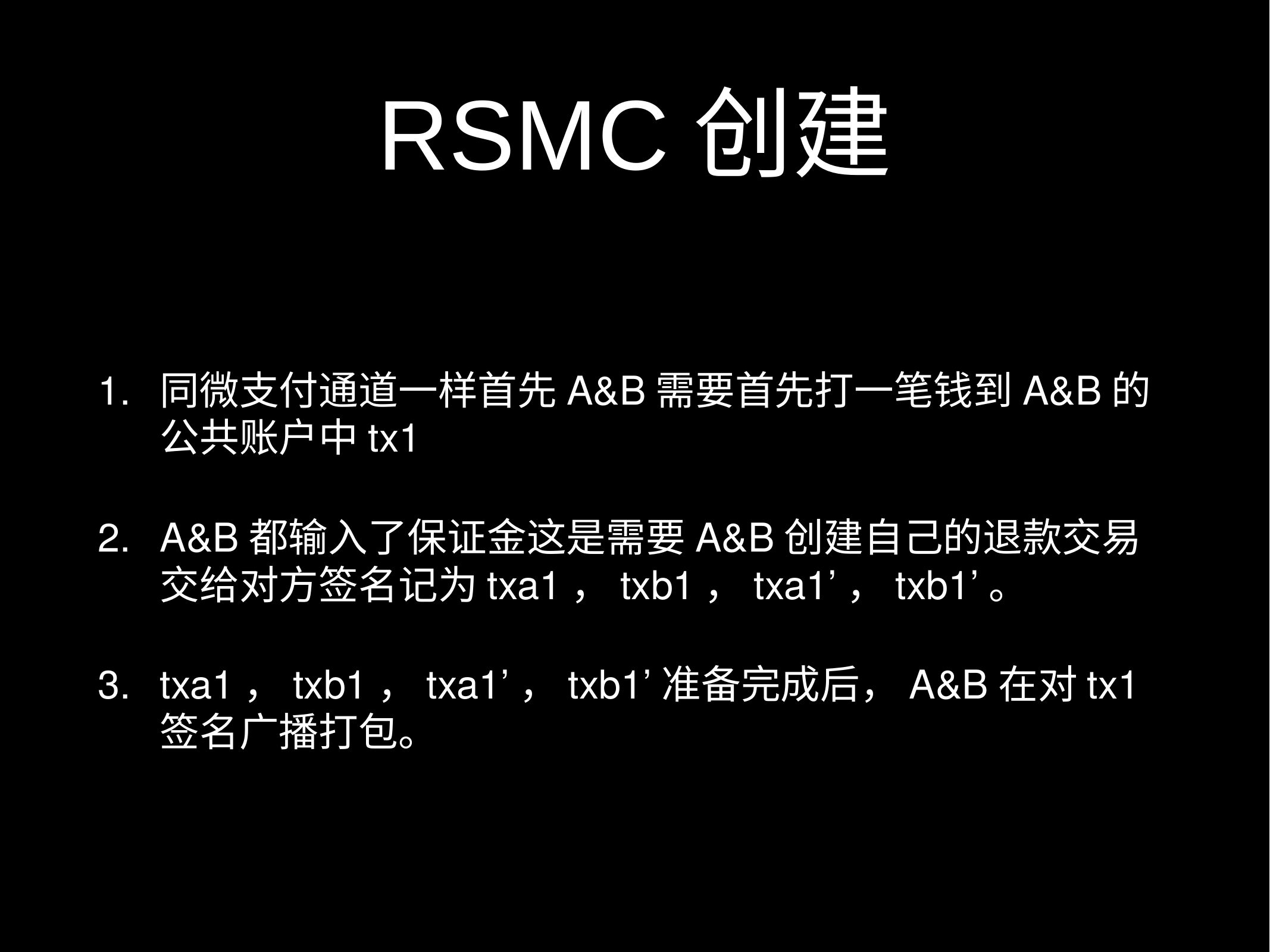

# RSMC创建
同微支付通道一样首先A&B需要首先打一笔钱到A&B的公共账户中tx1
A&B都输入了保证金这是需要A&B创建自己的退款交易交给对方签名记为txa1，txb1，txa1’，txb1’。
txa1，txb1，txa1’，txb1’准备完成后，A&B在对tx1签名广播打包。